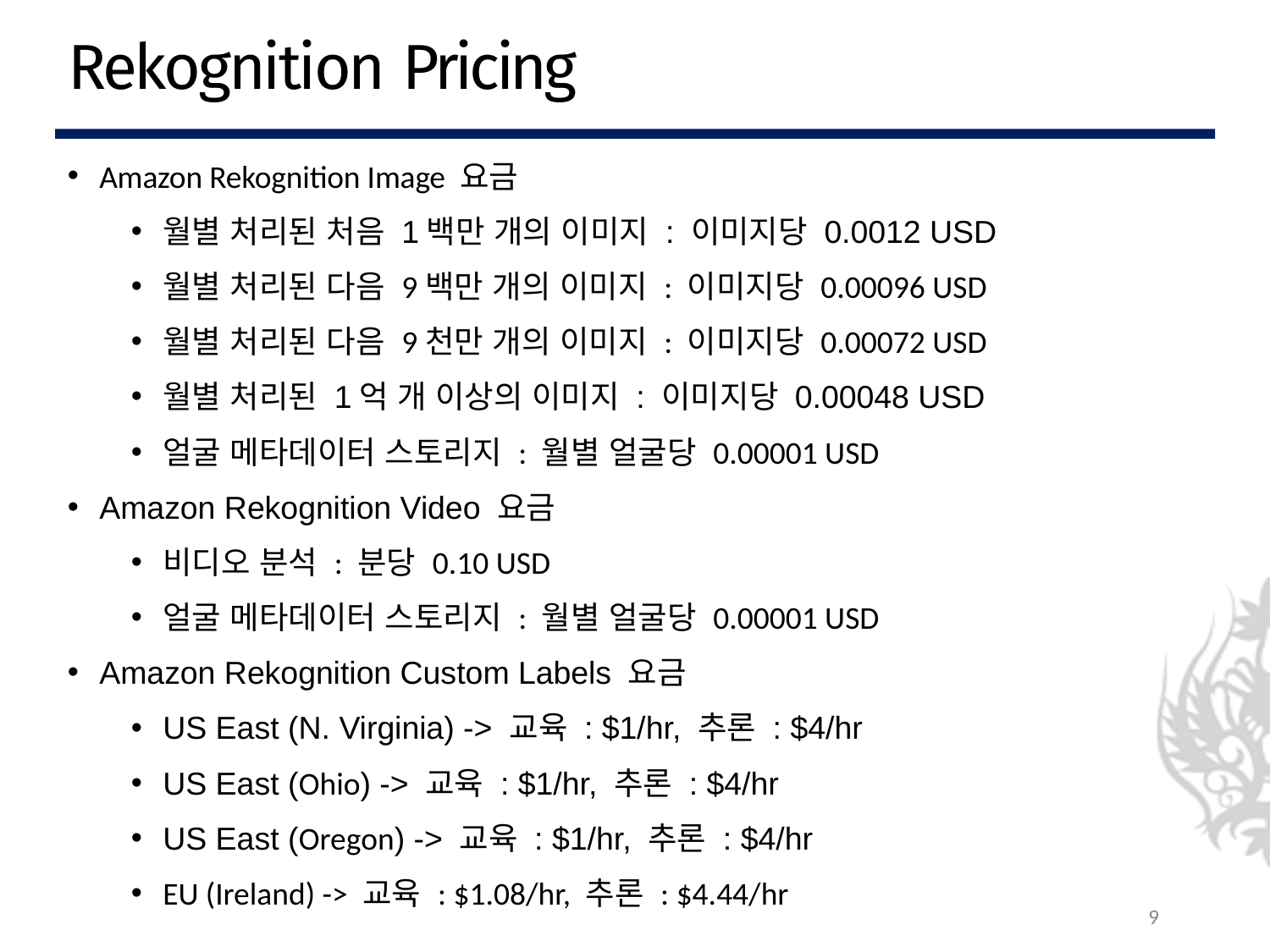

# Rekognition Pricing
Amazon Rekognition Image 요금
월별 처리된 처음 1백만 개의 이미지 : 이미지당 0.0012 USD
월별 처리된 다음 9백만 개의 이미지 : 이미지당 0.00096 USD
월별 처리된 다음 9천만 개의 이미지 : 이미지당 0.00072 USD
월별 처리된 1억 개 이상의 이미지 : 이미지당 0.00048 USD
얼굴 메타데이터 스토리지 : 월별 얼굴당 0.00001 USD
Amazon Rekognition Video 요금
비디오 분석 : 분당 0.10 USD
얼굴 메타데이터 스토리지 : 월별 얼굴당 0.00001 USD
Amazon Rekognition Custom Labels 요금
US East (N. Virginia) -> 교육 : $1/hr, 추론 : $4/hr
US East (Ohio) -> 교육 : $1/hr, 추론 : $4/hr
US East (Oregon) -> 교육 : $1/hr, 추론 : $4/hr
EU (Ireland) -> 교육 : $1.08/hr, 추론 : $4.44/hr
9